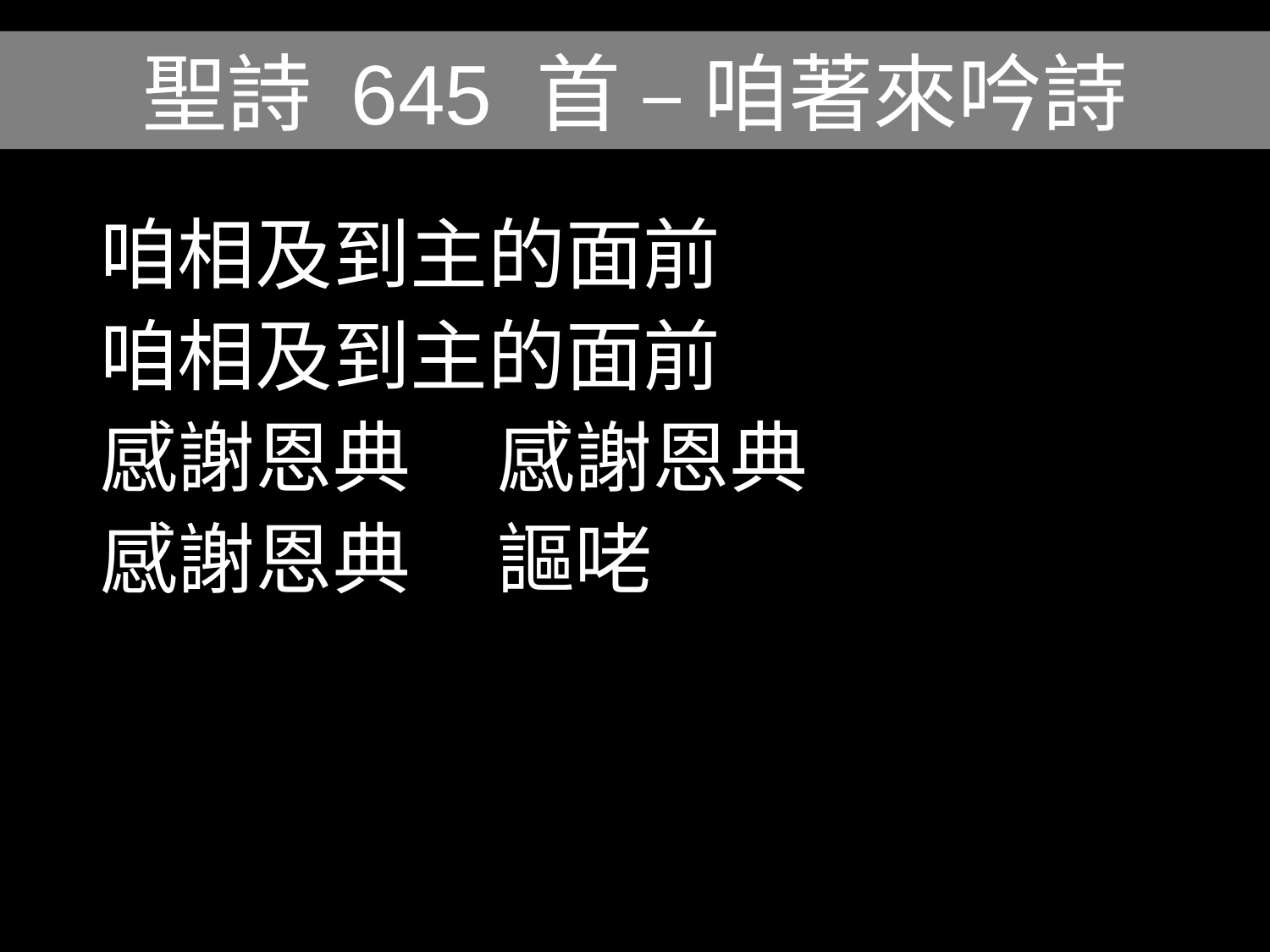

# 聖詩 645 首 – 咱著來吟詩
咱相及到主的面前
咱相及到主的面前
感謝恩典     感謝恩典
感謝恩典     謳咾